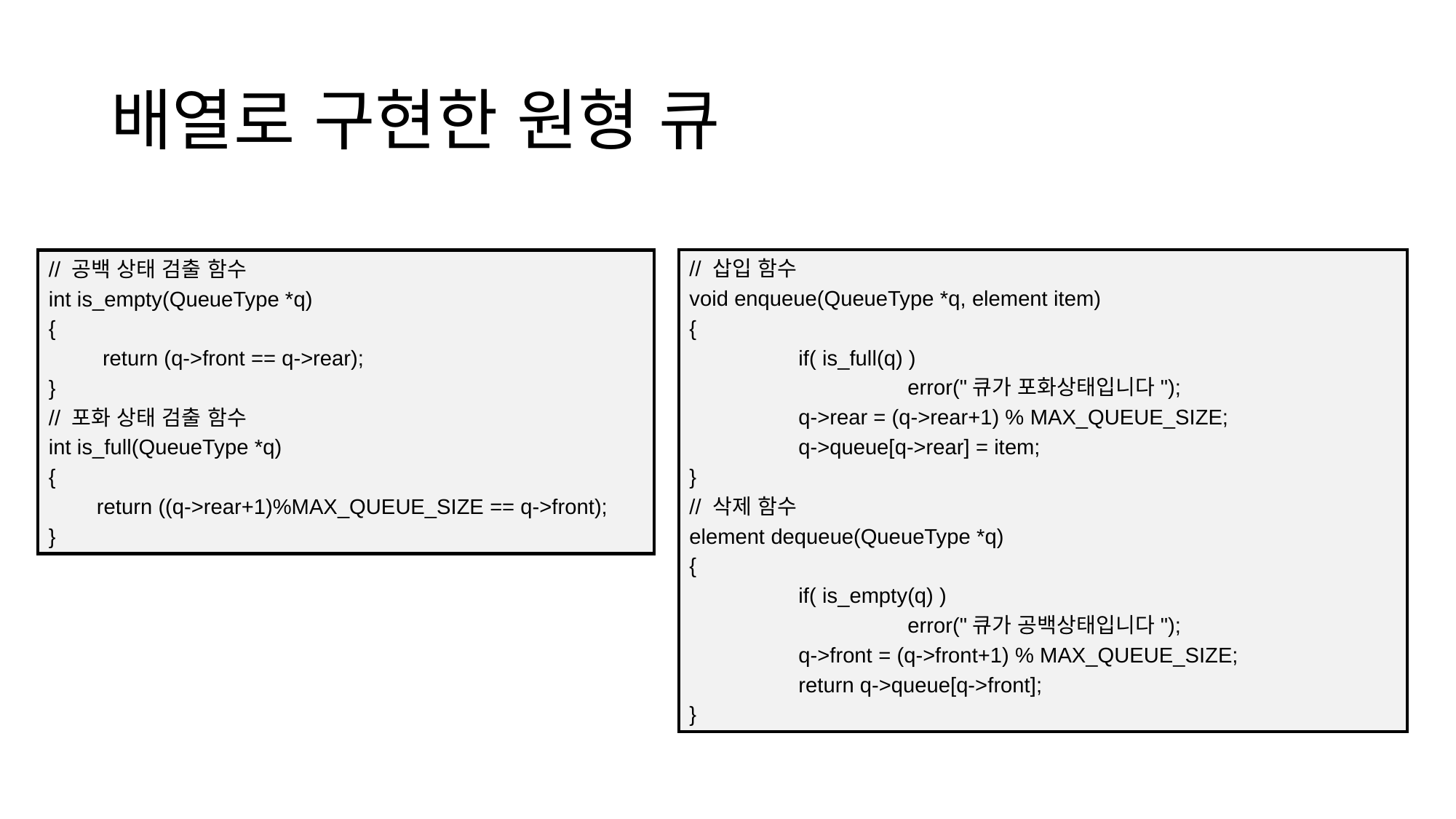

# 배열로 구현한 원형 큐
// 삽입 함수
void enqueue(QueueType *q, element item)
{
  	if( is_full(q) )
		error("큐가 포화상태입니다");
	q->rear = (q->rear+1) % MAX_QUEUE_SIZE;
	q->queue[q->rear] = item;
}
// 삭제 함수
element dequeue(QueueType *q)
{
   	if( is_empty(q) )
		error("큐가 공백상태입니다");
	q->front = (q->front+1) % MAX_QUEUE_SIZE;
	return q->queue[q->front];
}
// 공백 상태 검출 함수
int is_empty(QueueType *q)
{
         return (q->front == q->rear);
}
// 포화 상태 검출 함수
int is_full(QueueType *q)
{
        return ((q->rear+1)%MAX_QUEUE_SIZE == q->front);
}